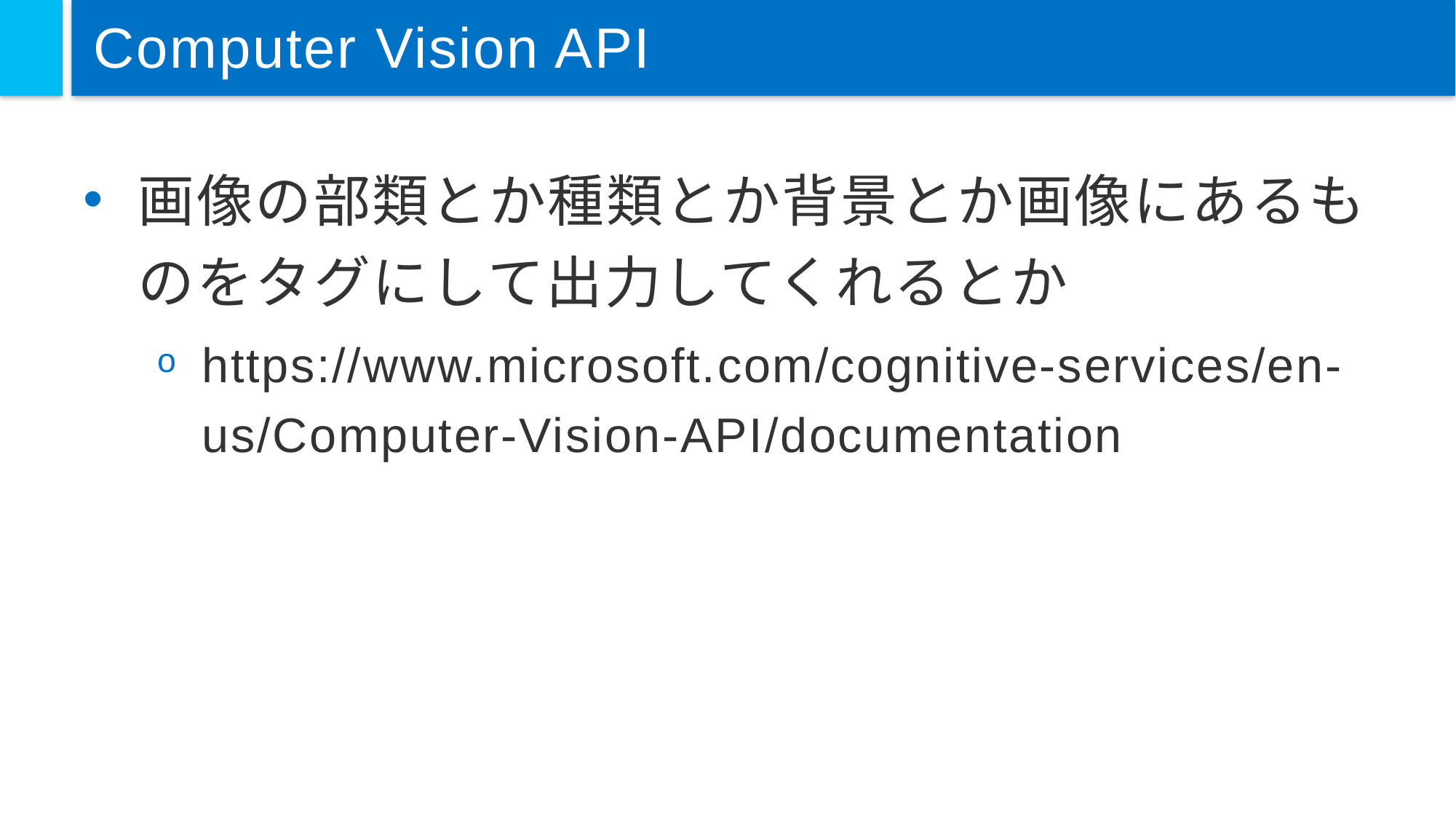

# Computer Vision API
画像の部類とか種類とか背景とか画像にあるものをタグにして出力してくれるとか
https://www.microsoft.com/cognitive-services/en-us/Computer-Vision-API/documentation